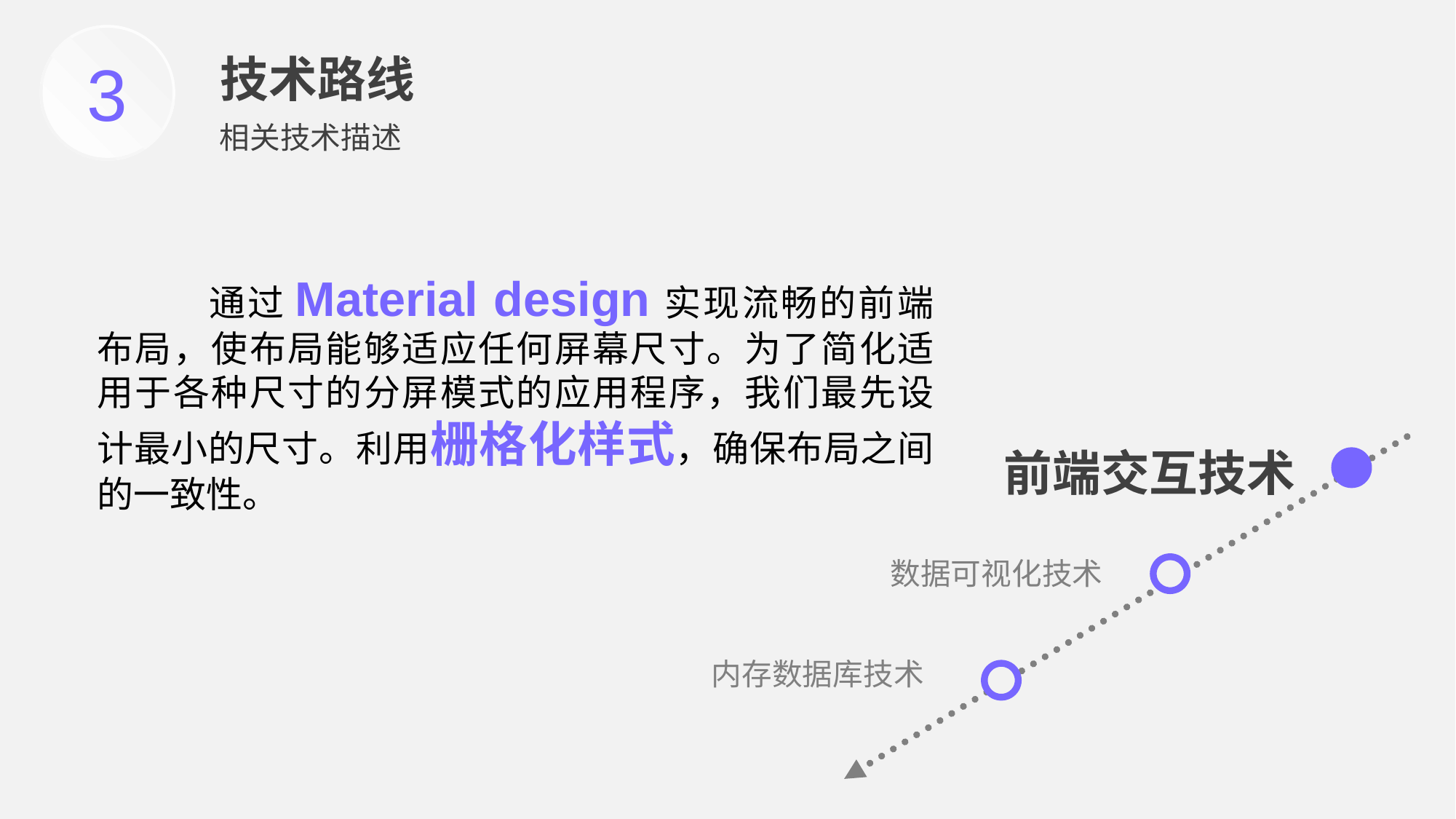

3
技术路线
相关技术描述
	通过Material design实现流畅的前端布局，使布局能够适应任何屏幕尺寸。为了简化适用于各种尺寸的分屏模式的应用程序，我们最先设计最小的尺寸。利用栅格化样式，确保布局之间的一致性。
前端交互技术

数据可视化技术

内存数据库技术